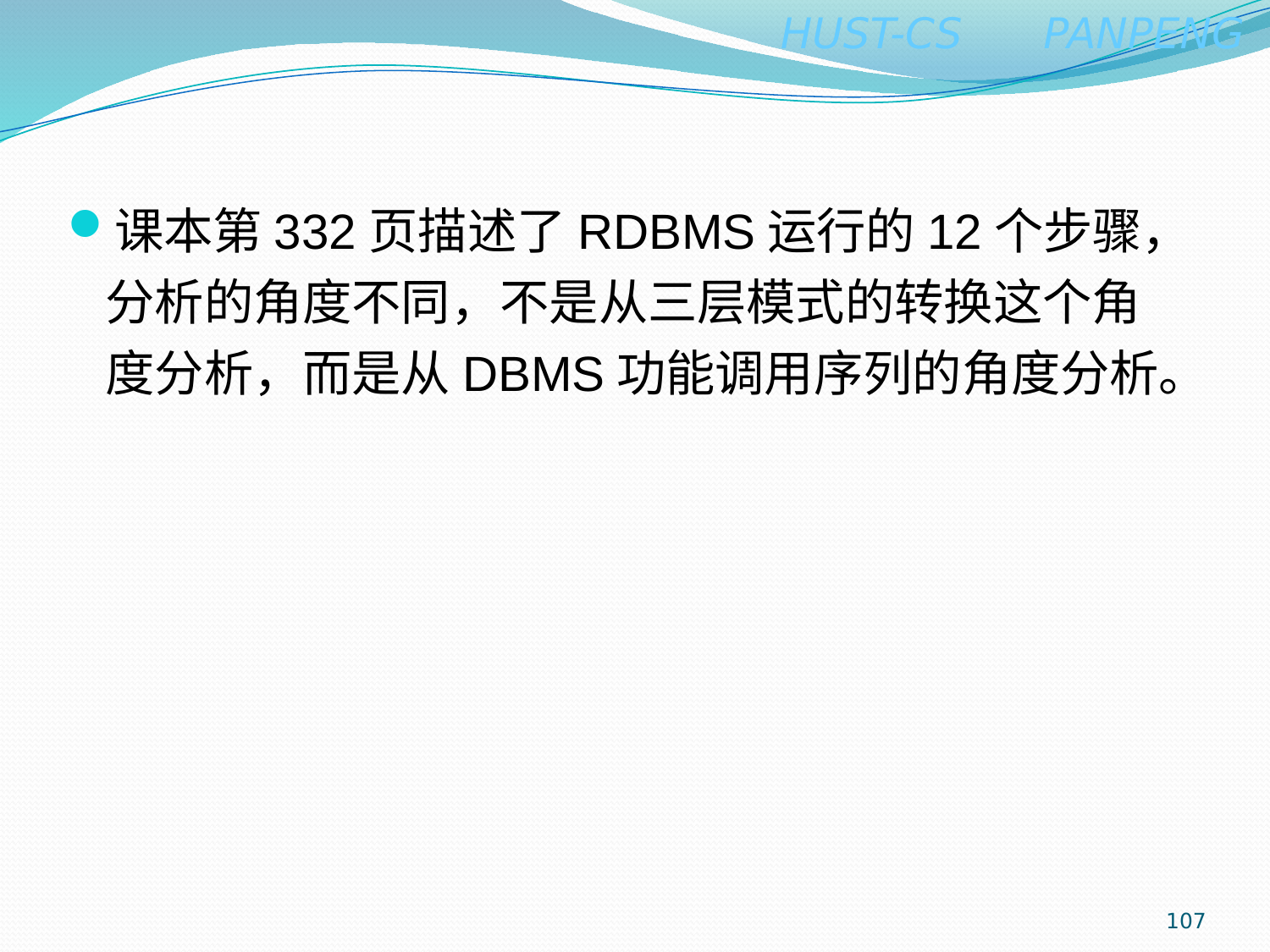

课本第332页描述了RDBMS运行的12个步骤，分析的角度不同，不是从三层模式的转换这个角度分析，而是从DBMS功能调用序列的角度分析。
107